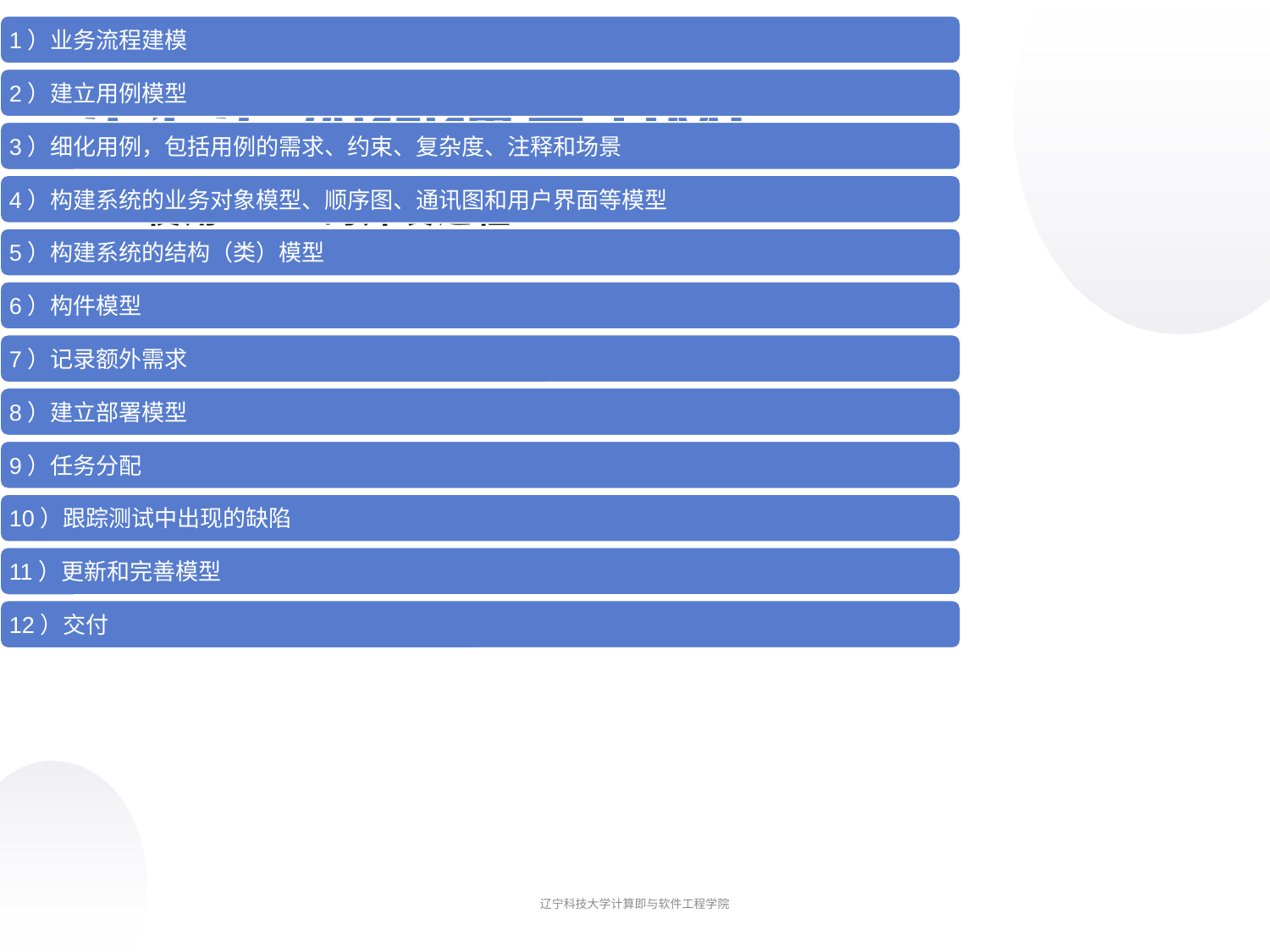

# 2.1.3 如何使用UML
使用UML的开发过程

1）业务流程建模
2）建立用例模型
3）细化用例，包括用例的需求、约束、复杂度、注释和场景
4）构建系统的业务对象模型、顺序图、通讯图和用户界面等模型
5）构建系统的结构（类）模型
6）构件模型
7）记录额外需求
8）建立部署模型
9）任务分配
10）跟踪测试中出现的缺陷
11）更新和完善模型
12）交付

辽宁科技大学计算即与软件工程学院
20